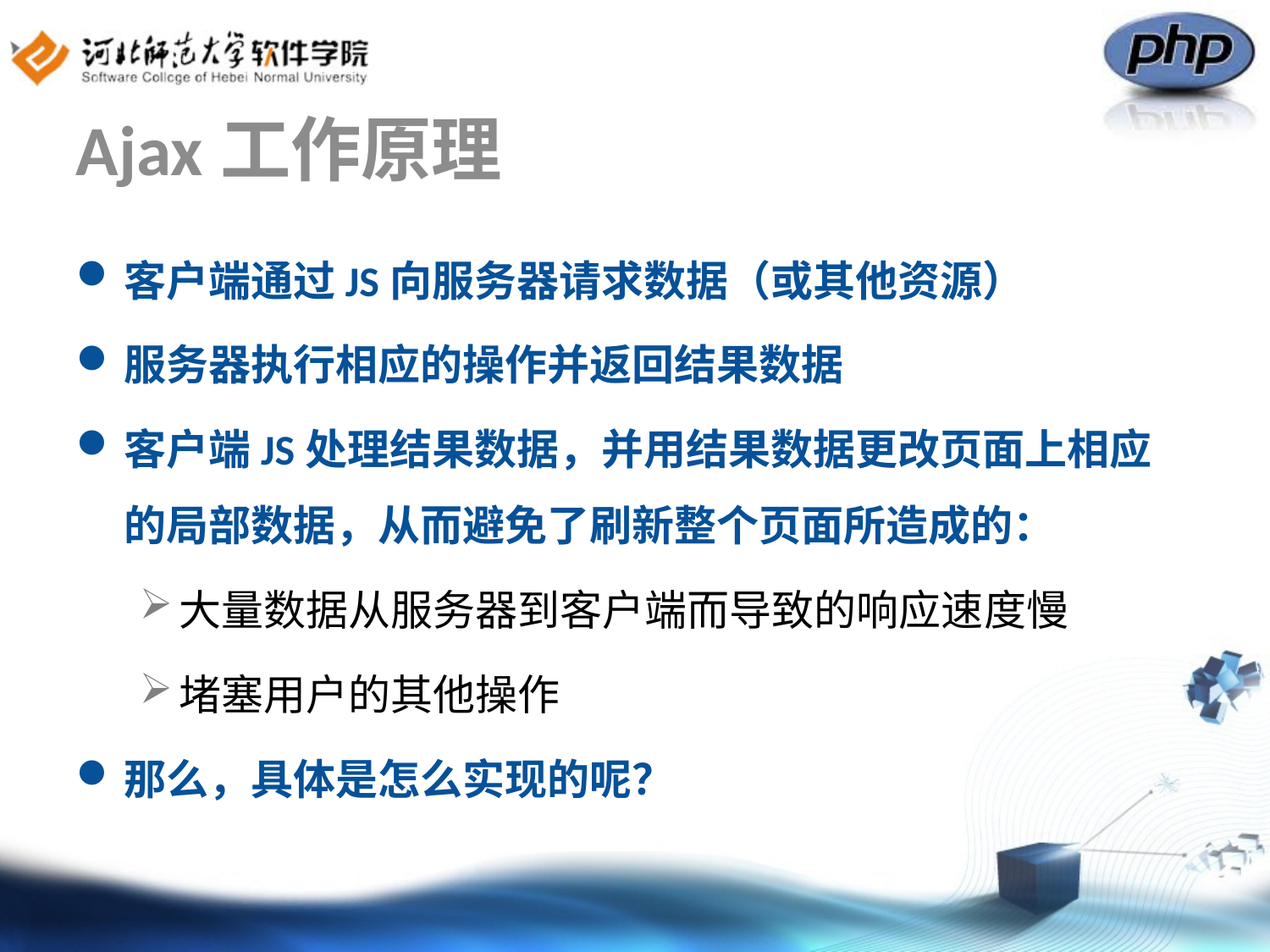

# Ajax工作原理
客户端通过JS向服务器请求数据（或其他资源）
服务器执行相应的操作并返回结果数据
客户端JS处理结果数据，并用结果数据更改页面上相应的局部数据，从而避免了刷新整个页面所造成的：
大量数据从服务器到客户端而导致的响应速度慢
堵塞用户的其他操作
那么，具体是怎么实现的呢？